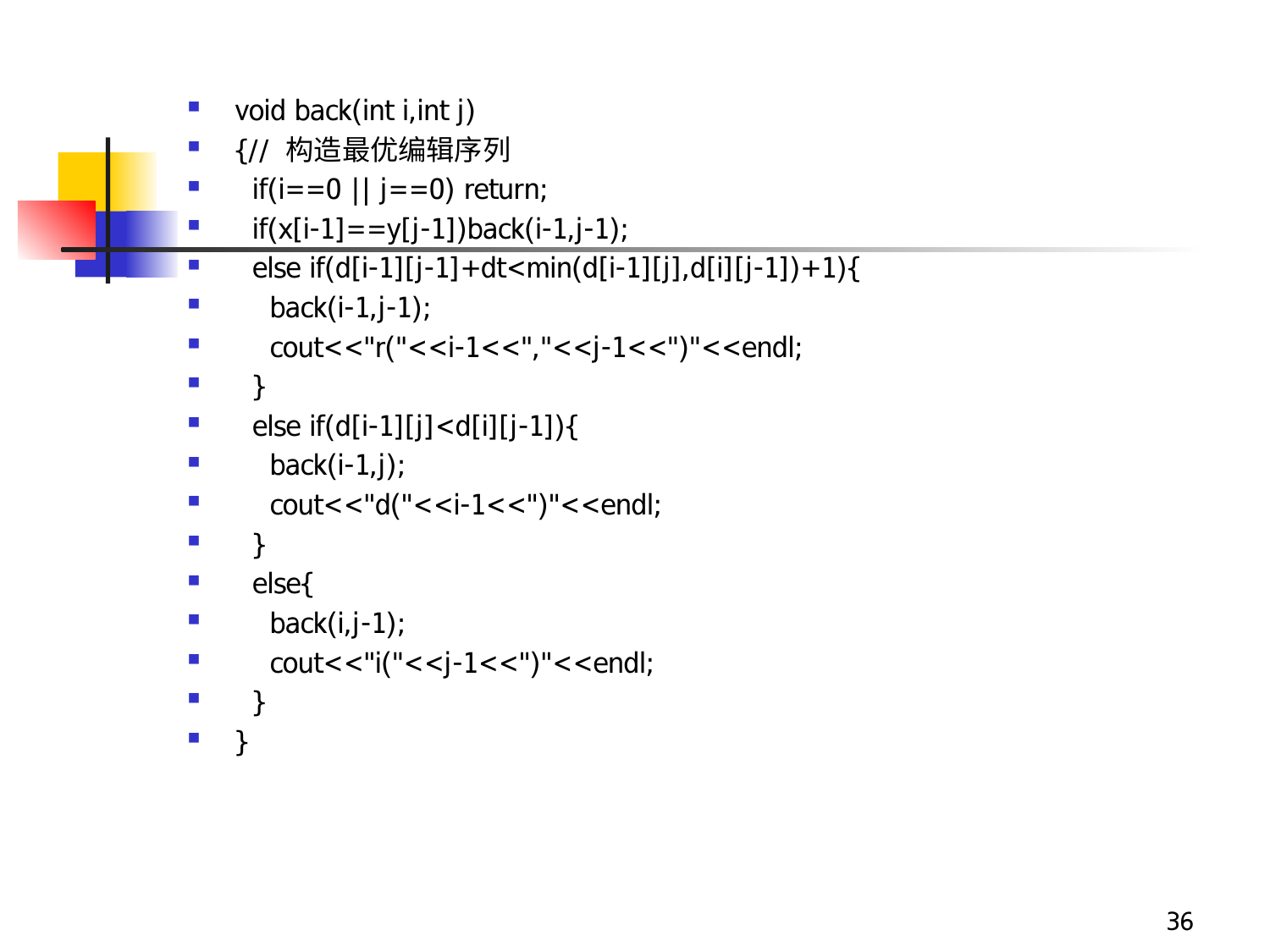

#
void back(int i,int j)
{// 构造最优编辑序列
  if(i==0 || j==0) return;
  if(x[i-1]==y[j-1])back(i-1,j-1);
  else if(d[i-1][j-1]+dt<min(d[i-1][j],d[i][j-1])+1){
    back(i-1,j-1);
    cout<<"r("<<i-1<<","<<j-1<<")"<<endl;
  }
  else if(d[i-1][j]<d[i][j-1]){
    back(i-1,j);
    cout<<"d("<<i-1<<")"<<endl;
  }
  else{
    back(i,j-1);
    cout<<"i("<<j-1<<")"<<endl;
  }
}

36